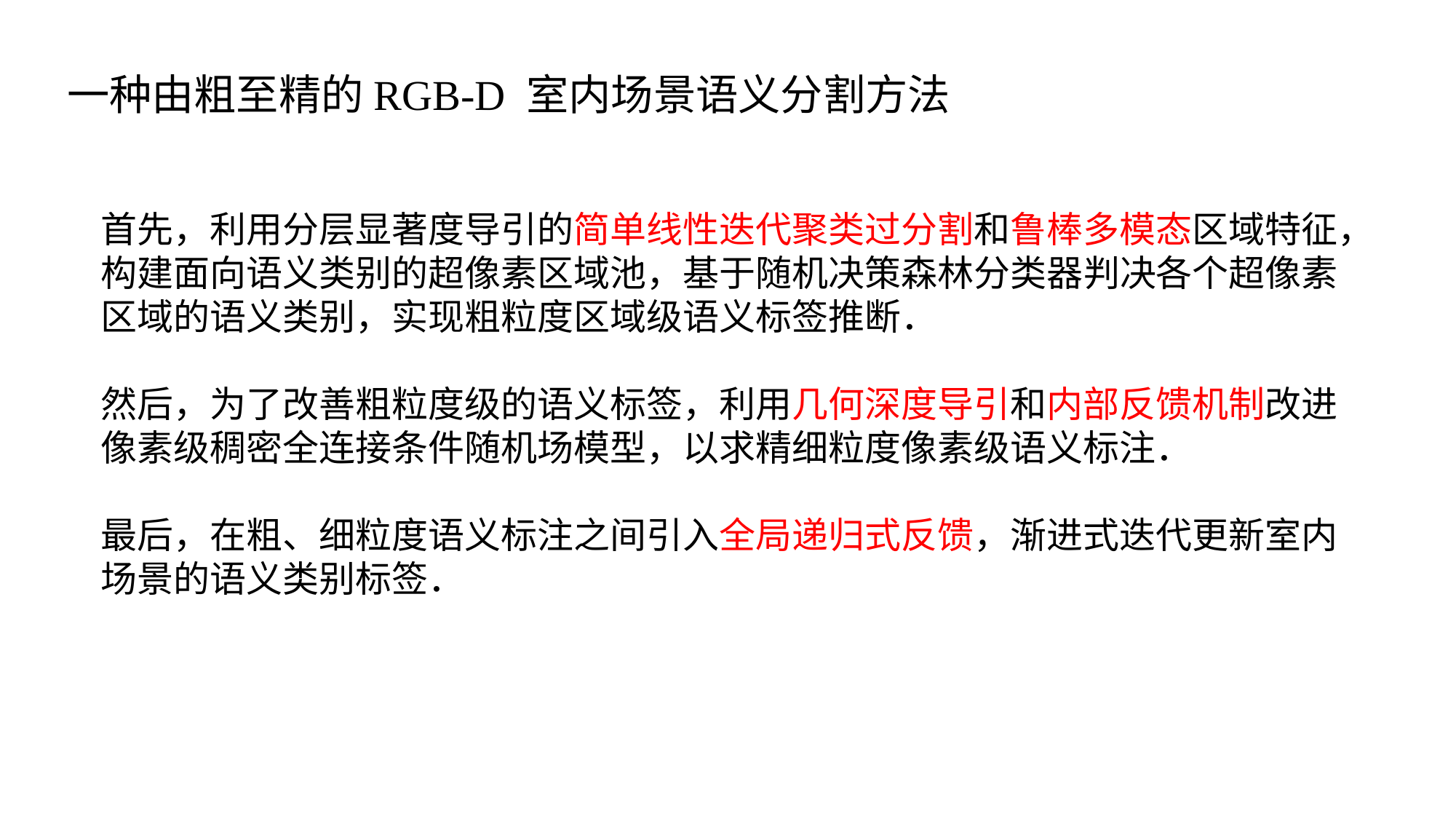

一种由粗至精的RGB-D 室内场景语义分割方法
首先，利用分层显著度导引的简单线性迭代聚类过分割和鲁棒多模态区域特征，构建面向语义类别的超像素区域池，基于随机决策森林分类器判决各个超像素区域的语义类别，实现粗粒度区域级语义标签推断．

然后，为了改善粗粒度级的语义标签，利用几何深度导引和内部反馈机制改进像素级稠密全连接条件随机场模型，以求精细粒度像素级语义标注．

最后，在粗、细粒度语义标注之间引入全局递归式反馈，渐进式迭代更新室内场景的语义类别标签．